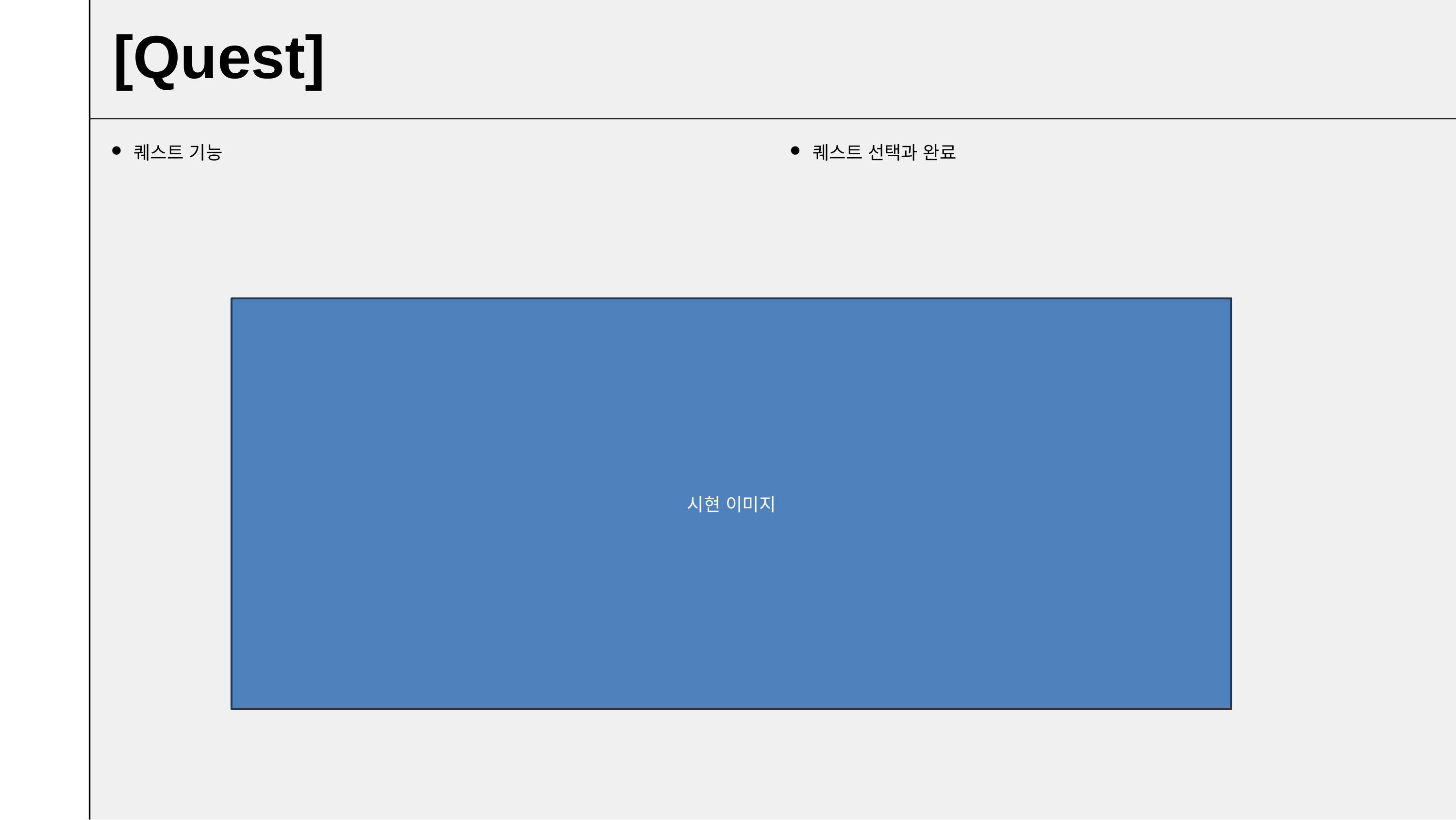

[Quest]
퀘스트 기능
퀘스트 선택과 완료
시현 이미지